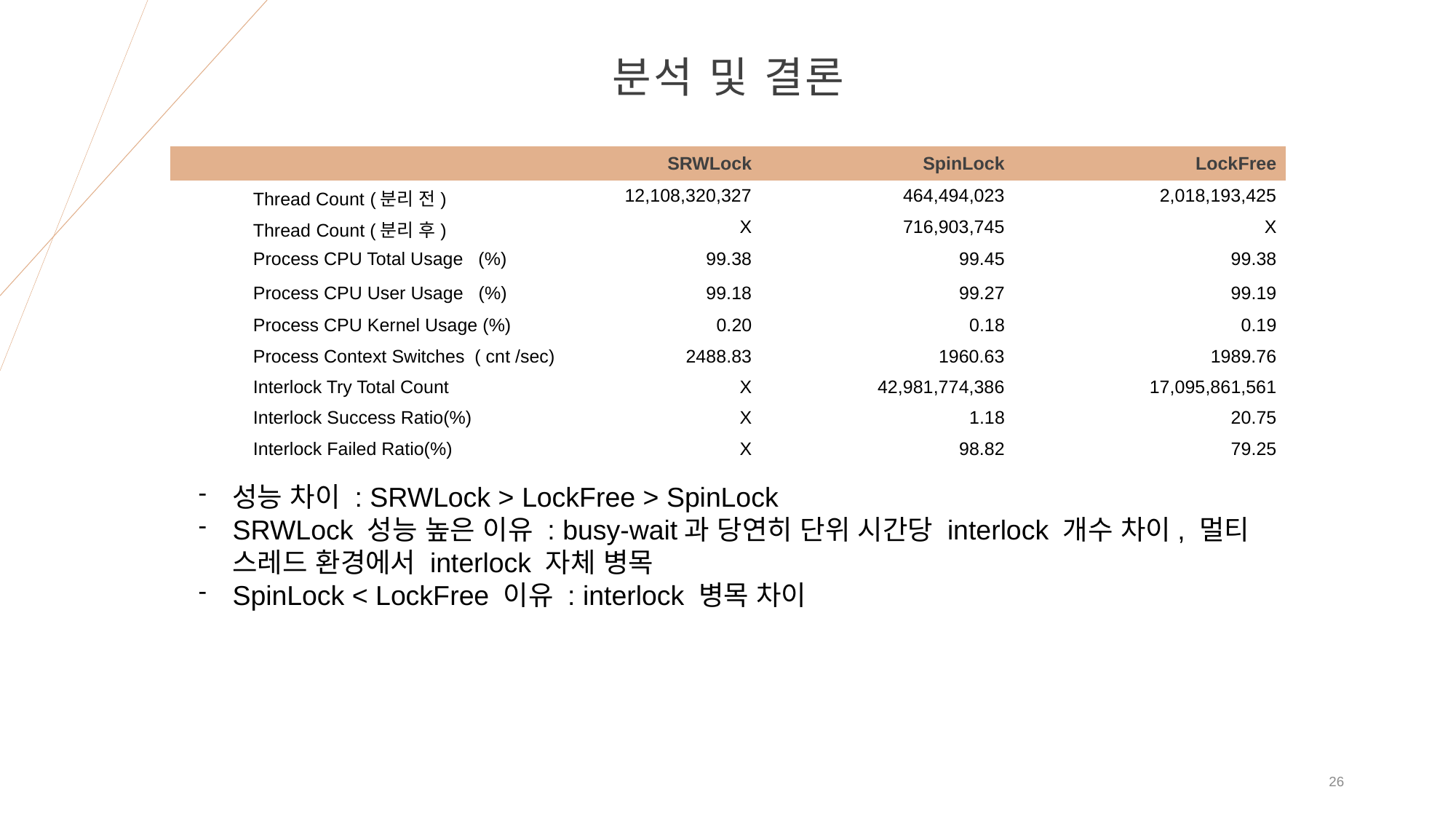

# 분석 및 결론
|  | SRWLock | SpinLock | LockFree |
| --- | --- | --- | --- |
| Thread Count (분리 전) | 12,108,320,327 | 464,494,023 | 2,018,193,425 |
| Thread Count (분리 후) | X | 716,903,745 | X |
| Process CPU Total Usage (%) | 99.38 | 99.45 | 99.38 |
| Process CPU User Usage (%) | 99.18 | 99.27 | 99.19 |
| Process CPU Kernel Usage (%) | 0.20 | 0.18 | 0.19 |
| Process Context Switches ( cnt /sec) | 2488.83 | 1960.63 | 1989.76 |
| Interlock Try Total Count | X | 42,981,774,386 | 17,095,861,561 |
| Interlock Success Ratio(%) | X | 1.18 | 20.75 |
| Interlock Failed Ratio(%) | X | 98.82 | 79.25 |
성능 차이 : SRWLock > LockFree > SpinLock
SRWLock 성능 높은 이유 : busy-wait과 당연히 단위 시간당 interlock 개수 차이, 멀티 스레드 환경에서 interlock 자체 병목
SpinLock < LockFree 이유 : interlock 병목 차이

26